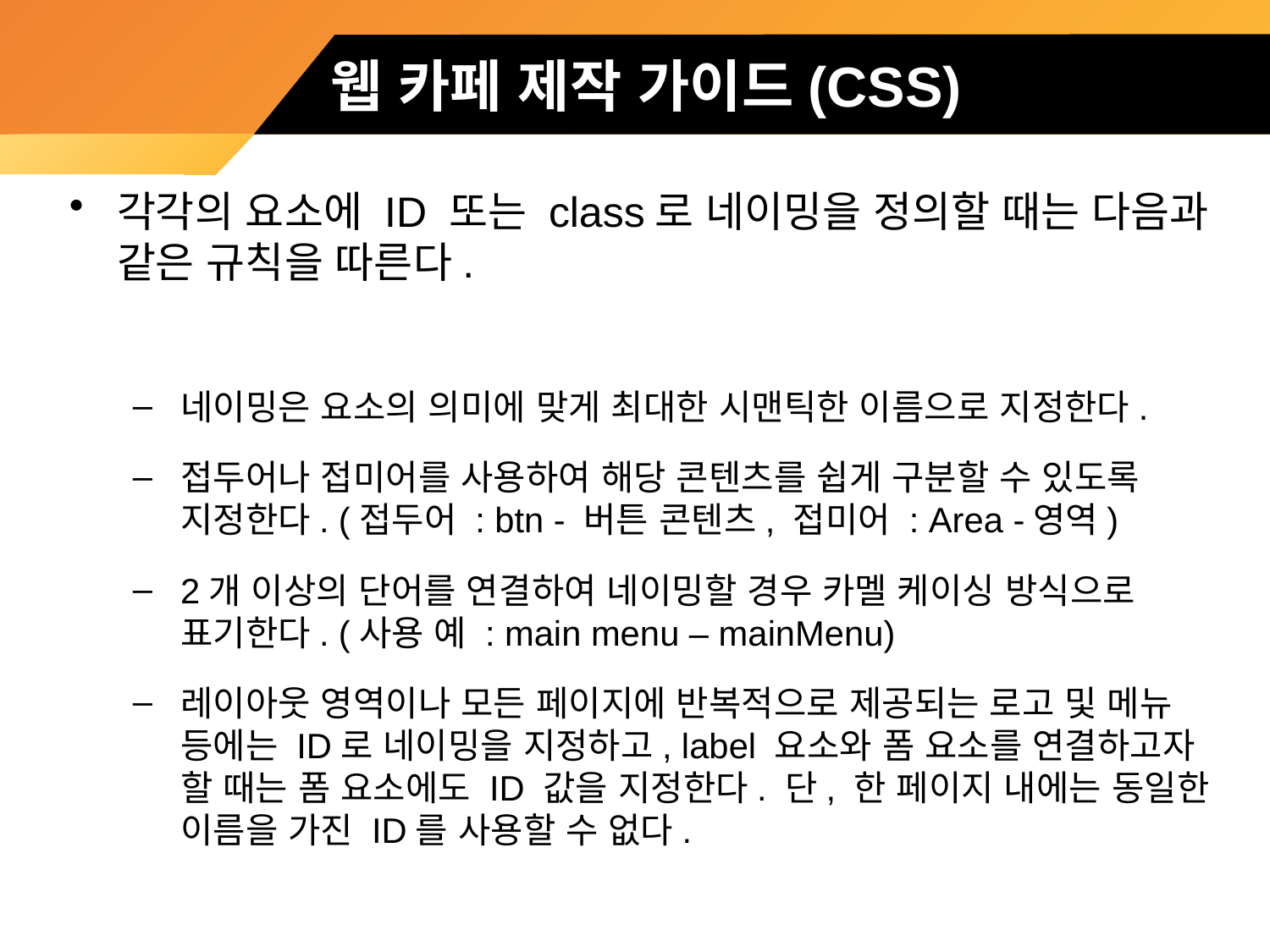

# 웹 카페 제작 가이드(CSS)
각각의 요소에 ID 또는 class로 네이밍을 정의할 때는 다음과 같은 규칙을 따른다.

네이밍은 요소의 의미에 맞게 최대한 시맨틱한 이름으로 지정한다.
접두어나 접미어를 사용하여 해당 콘텐츠를 쉽게 구분할 수 있도록 지정한다. (접두어 : btn - 버튼 콘텐츠, 접미어 : Area -영역)
2개 이상의 단어를 연결하여 네이밍할 경우 카멜 케이싱 방식으로 표기한다. (사용 예 : main menu – mainMenu)
레이아웃 영역이나 모든 페이지에 반복적으로 제공되는 로고 및 메뉴 등에는 ID로 네이밍을 지정하고, label 요소와 폼 요소를 연결하고자 할 때는 폼 요소에도 ID 값을 지정한다. 단, 한 페이지 내에는 동일한 이름을 가진 ID를 사용할 수 없다.